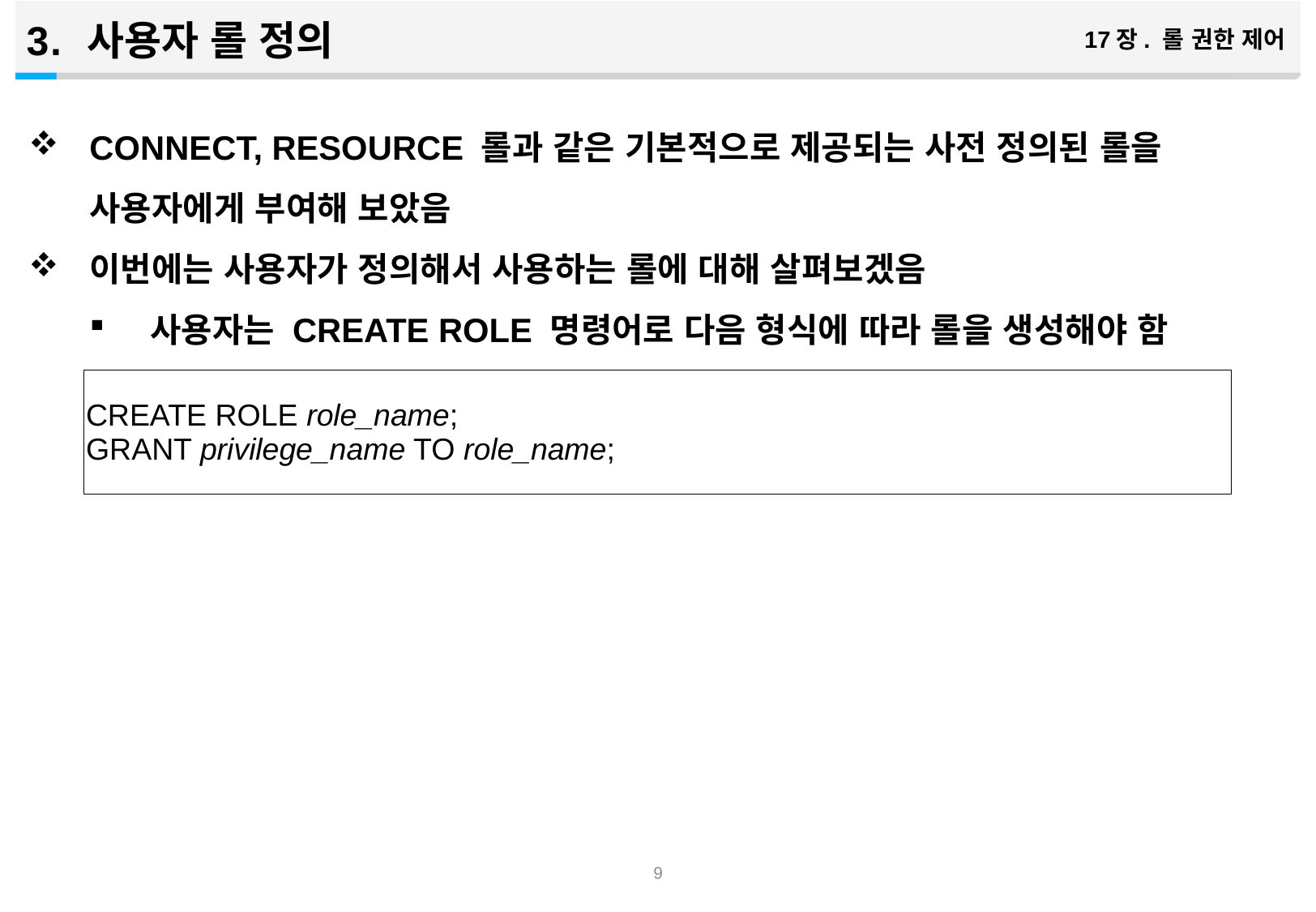

사용자 롤 정의
17장. 롤 권한 제어
CONNECT, RESOURCE 롤과 같은 기본적으로 제공되는 사전 정의된 롤을 사용자에게 부여해 보았음
이번에는 사용자가 정의해서 사용하는 롤에 대해 살펴보겠음
사용자는 CREATE ROLE 명령어로 다음 형식에 따라 롤을 생성해야 함
| CREATE ROLE role\_name; GRANT privilege\_name TO role\_name; |
| --- |
9